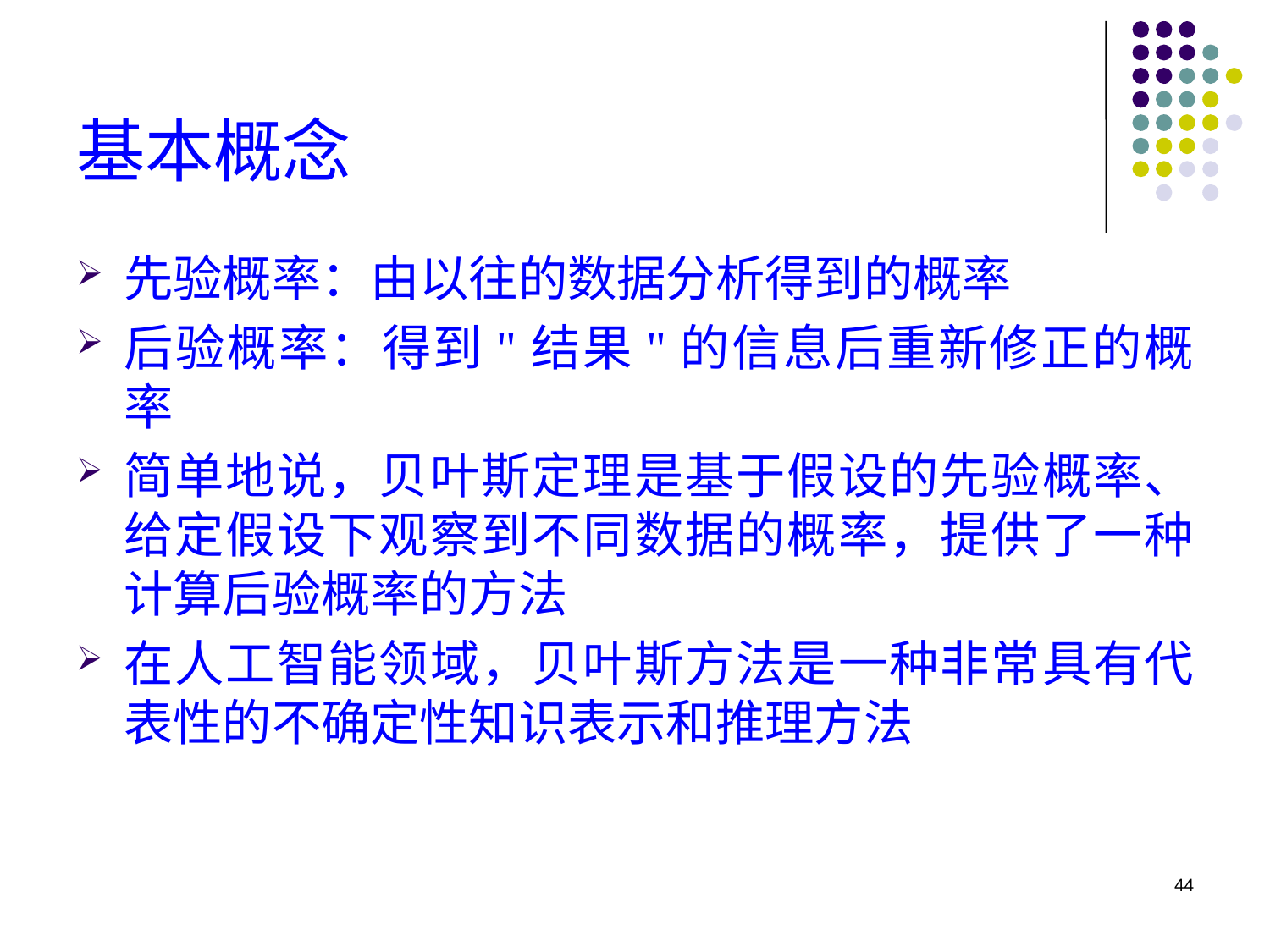

# 基本概念
先验概率：由以往的数据分析得到的概率
后验概率：得到"结果"的信息后重新修正的概率
简单地说，贝叶斯定理是基于假设的先验概率、给定假设下观察到不同数据的概率，提供了一种计算后验概率的方法
在人工智能领域，贝叶斯方法是一种非常具有代表性的不确定性知识表示和推理方法
44